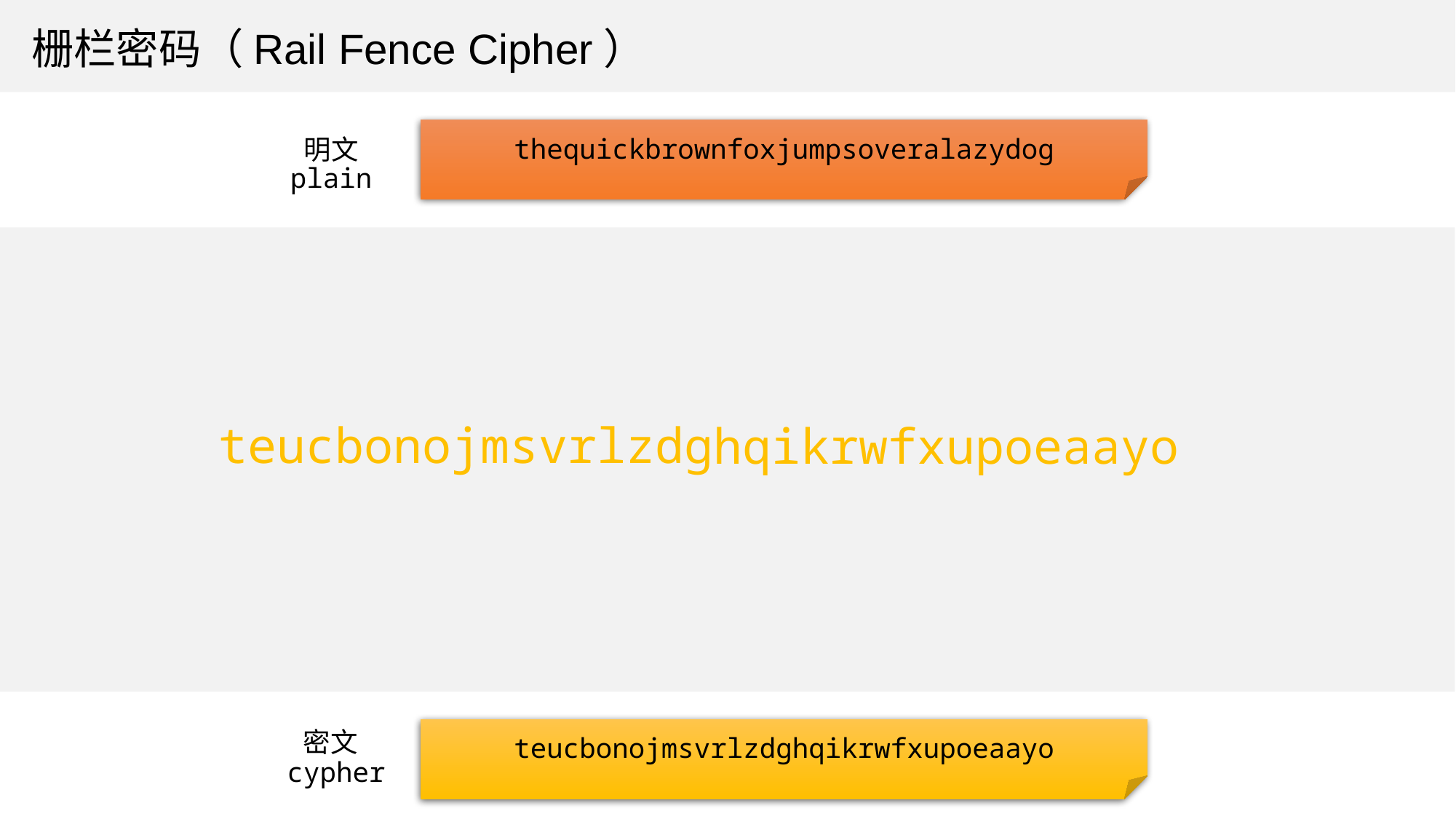

栅栏密码（Rail Fence Cipher）
thequickbrownfoxjumpsoveralazydog
明文
plain

teucbonojmsvrlzdg
 hqikrwfxupoeaayo
teucbonojmsvrlzdghqikrwfxupoeaayo
密文
cypher